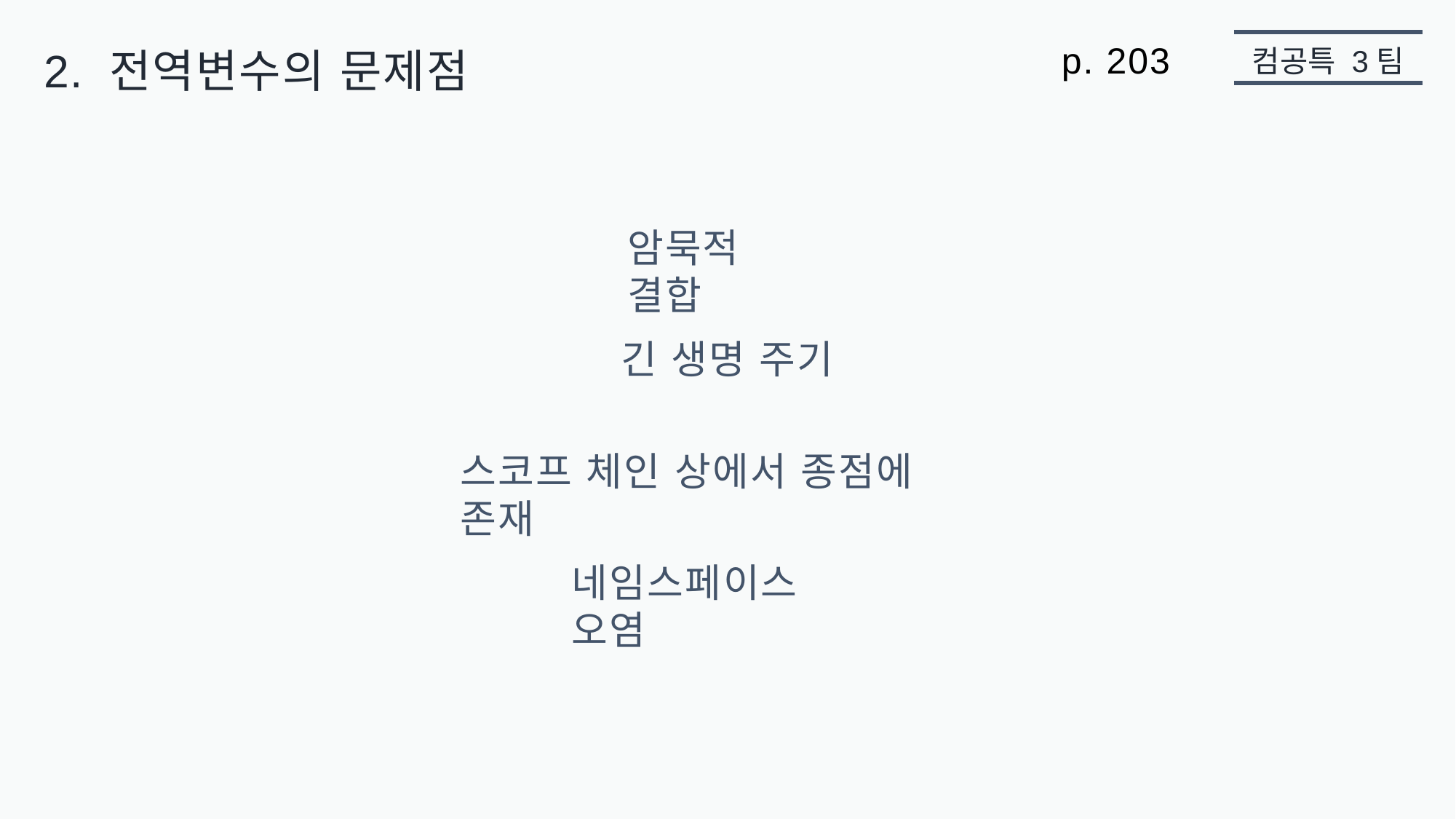

p. 203
2. 전역변수의 문제점
컴공특 3팀
암묵적 결합
긴 생명 주기
스코프 체인 상에서 종점에 존재
네임스페이스 오염